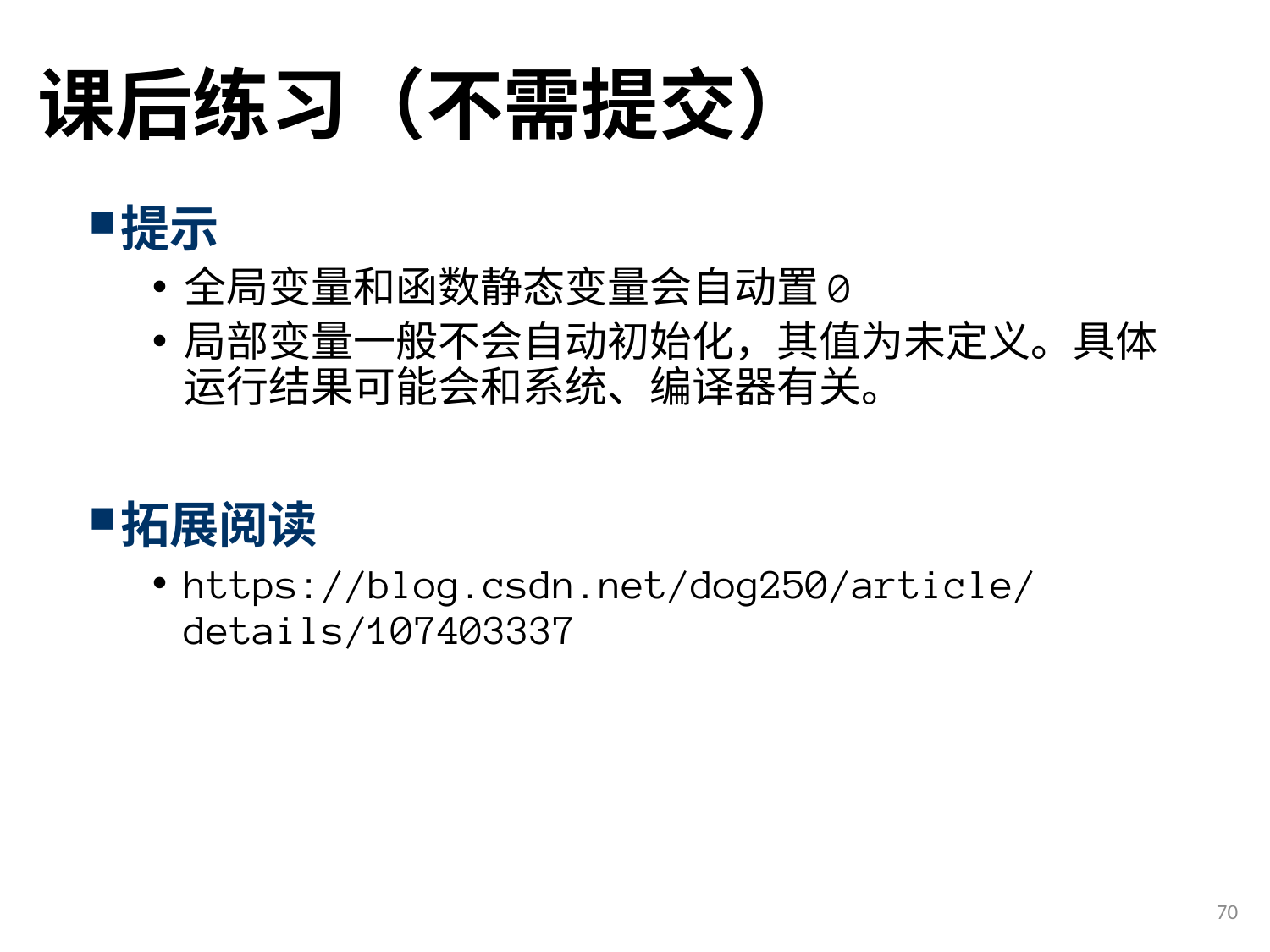

# 课后练习（不需提交）
提示
全局变量和函数静态变量会自动置0
局部变量一般不会自动初始化，其值为未定义。具体运行结果可能会和系统、编译器有关。

拓展阅读
https://blog.csdn.net/dog250/article/details/107403337

70